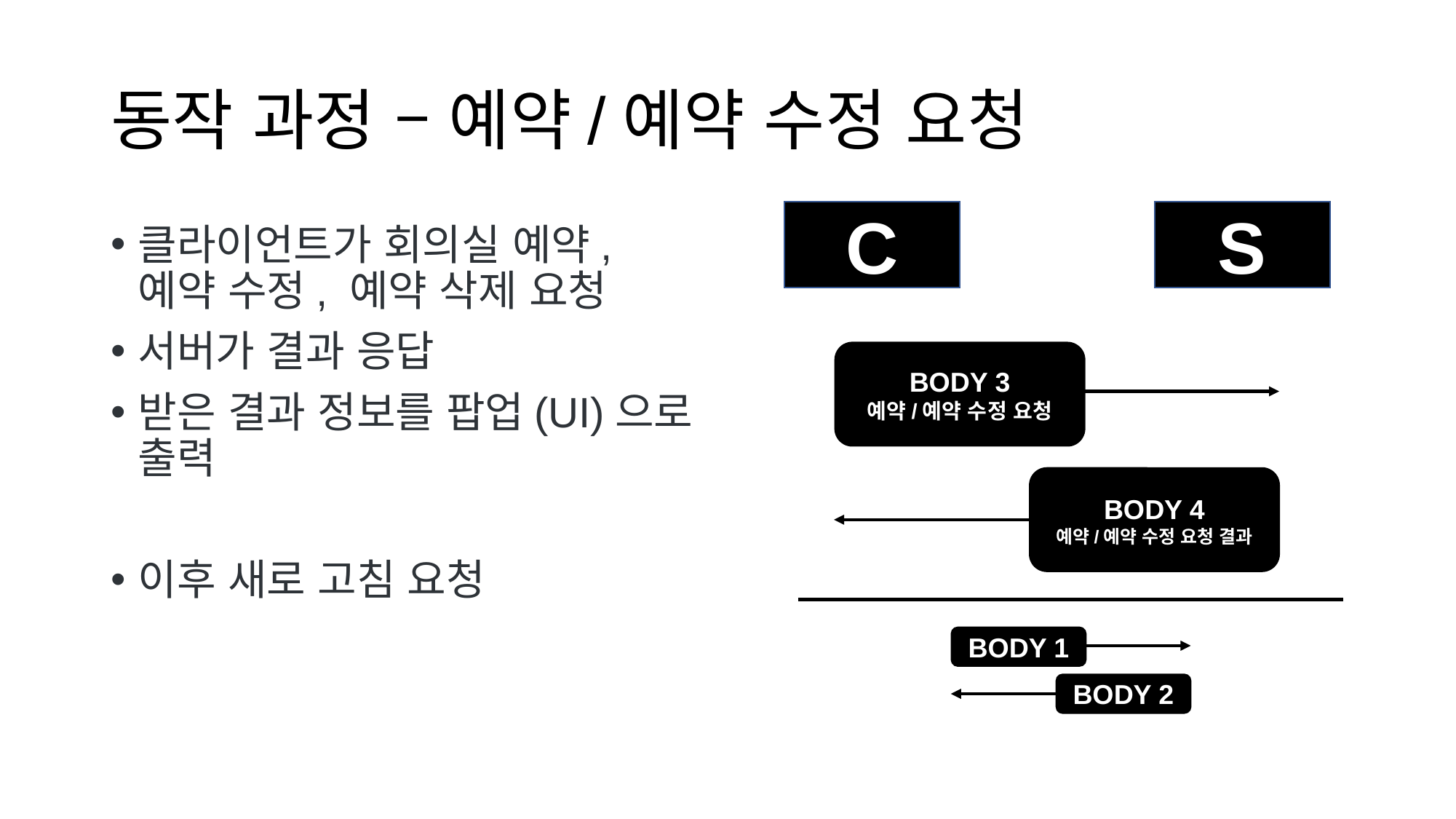

# 동작 과정 – 예약/예약 수정 요청
C
S
클라이언트가 회의실 예약, 예약 수정, 예약 삭제 요청
서버가 결과 응답
받은 결과 정보를 팝업(UI)으로 출력

이후 새로 고침 요청
BODY 3
예약/예약 수정 요청
BODY 4
예약/예약 수정 요청 결과
BODY 1
BODY 2